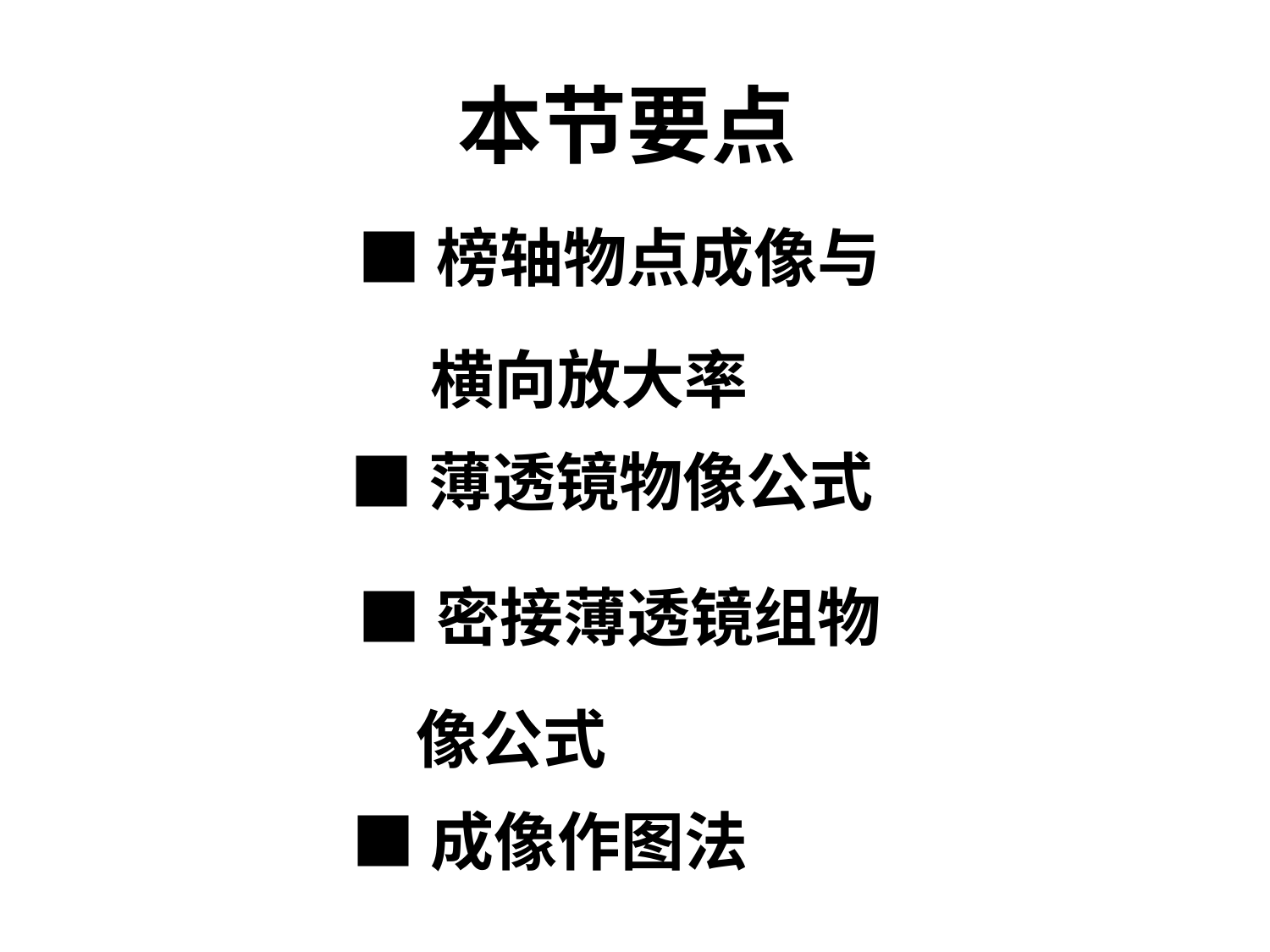

本节要点
■榜轴物点成像与
    横向放大率
■薄透镜物像公式
■密接薄透镜组物
   像公式
■成像作图法